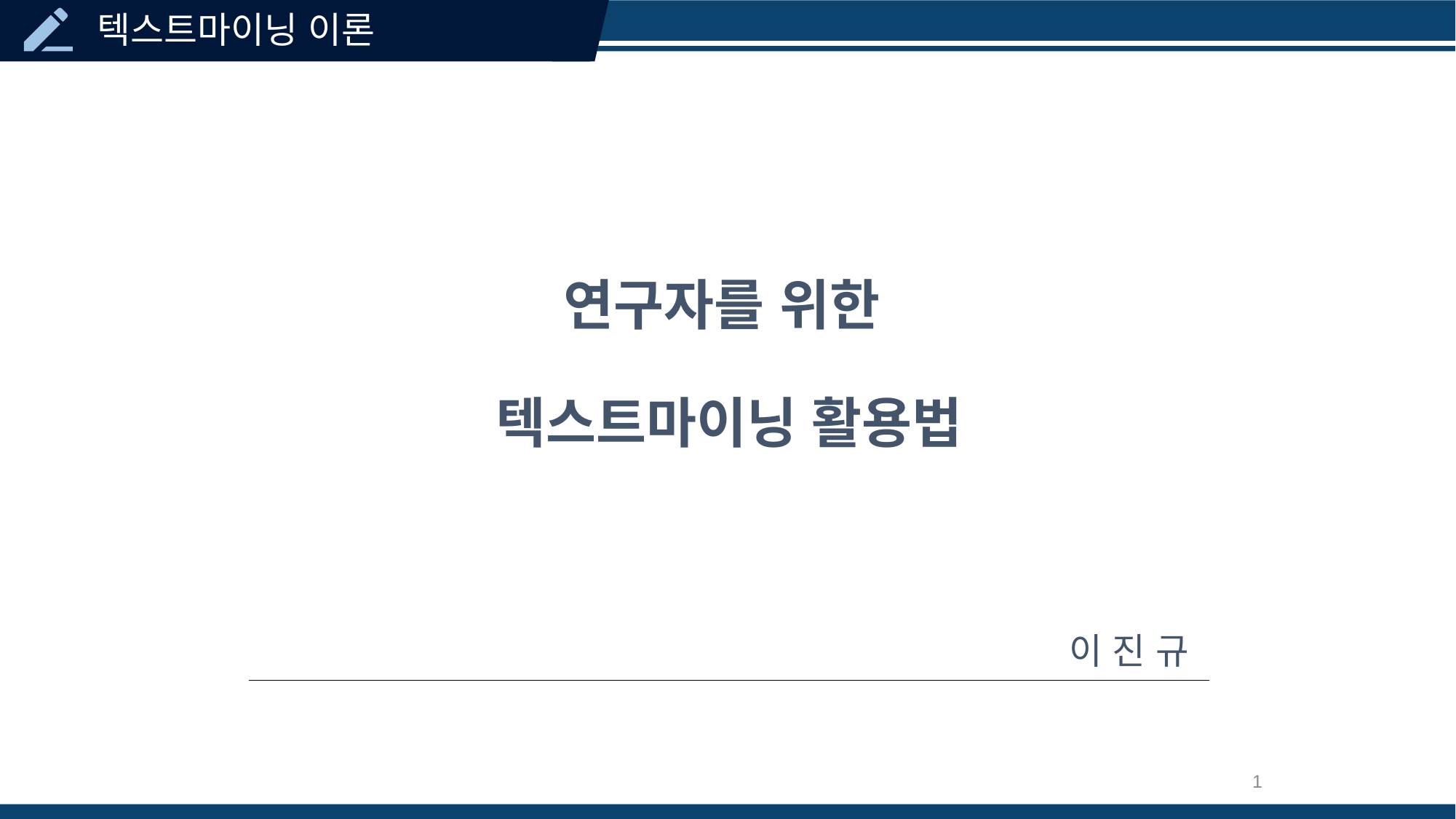

# 연구자를 위한 텍스트마이닝 활용법

이 진 규
1